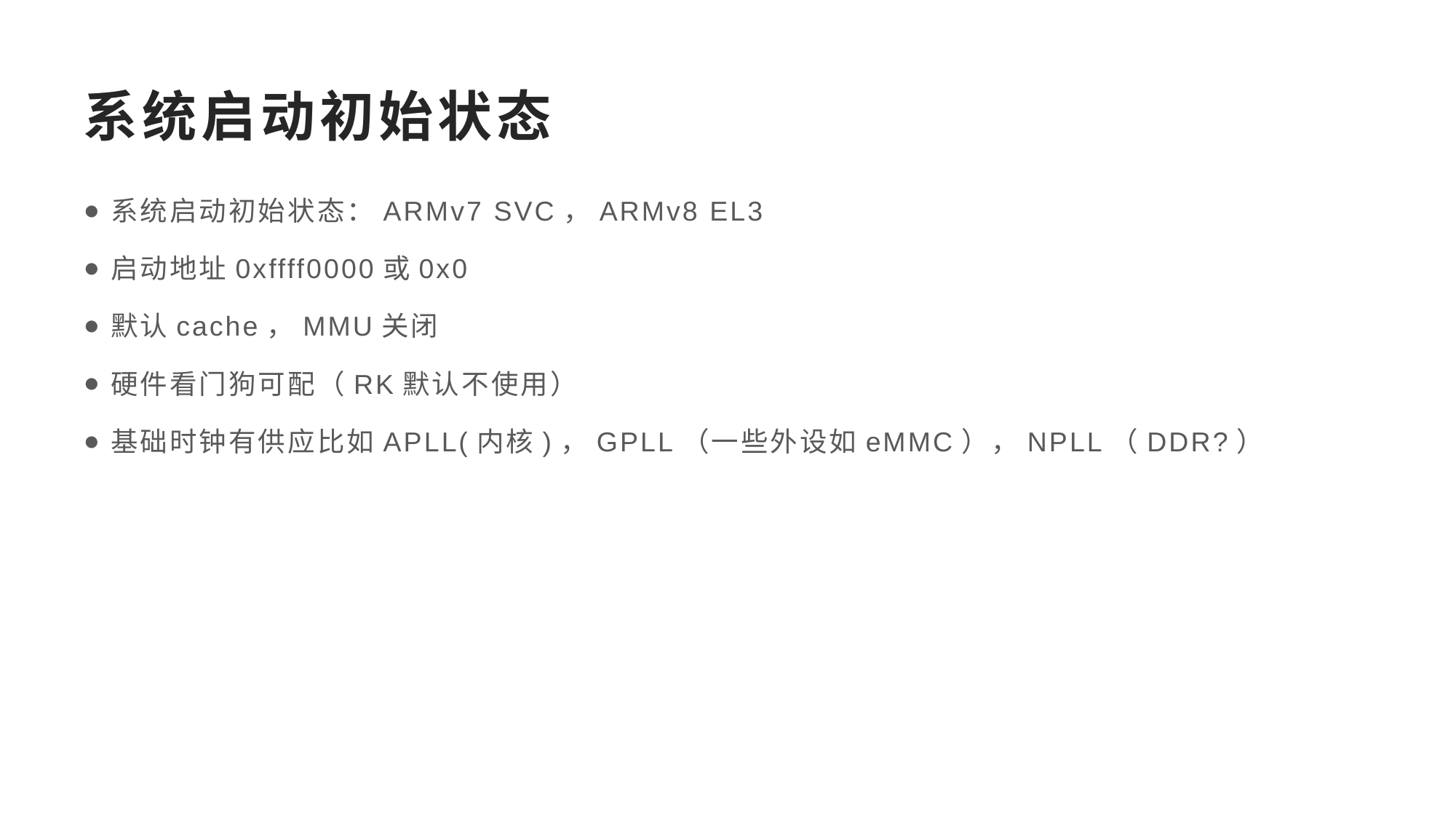

# 系统启动初始状态
系统启动初始状态：ARMv7 SVC，ARMv8 EL3
启动地址0xffff0000或0x0
默认cache，MMU关闭
硬件看门狗可配（RK默认不使用）
基础时钟有供应比如APLL(内核)，GPLL（一些外设如eMMC），NPLL（DDR?）